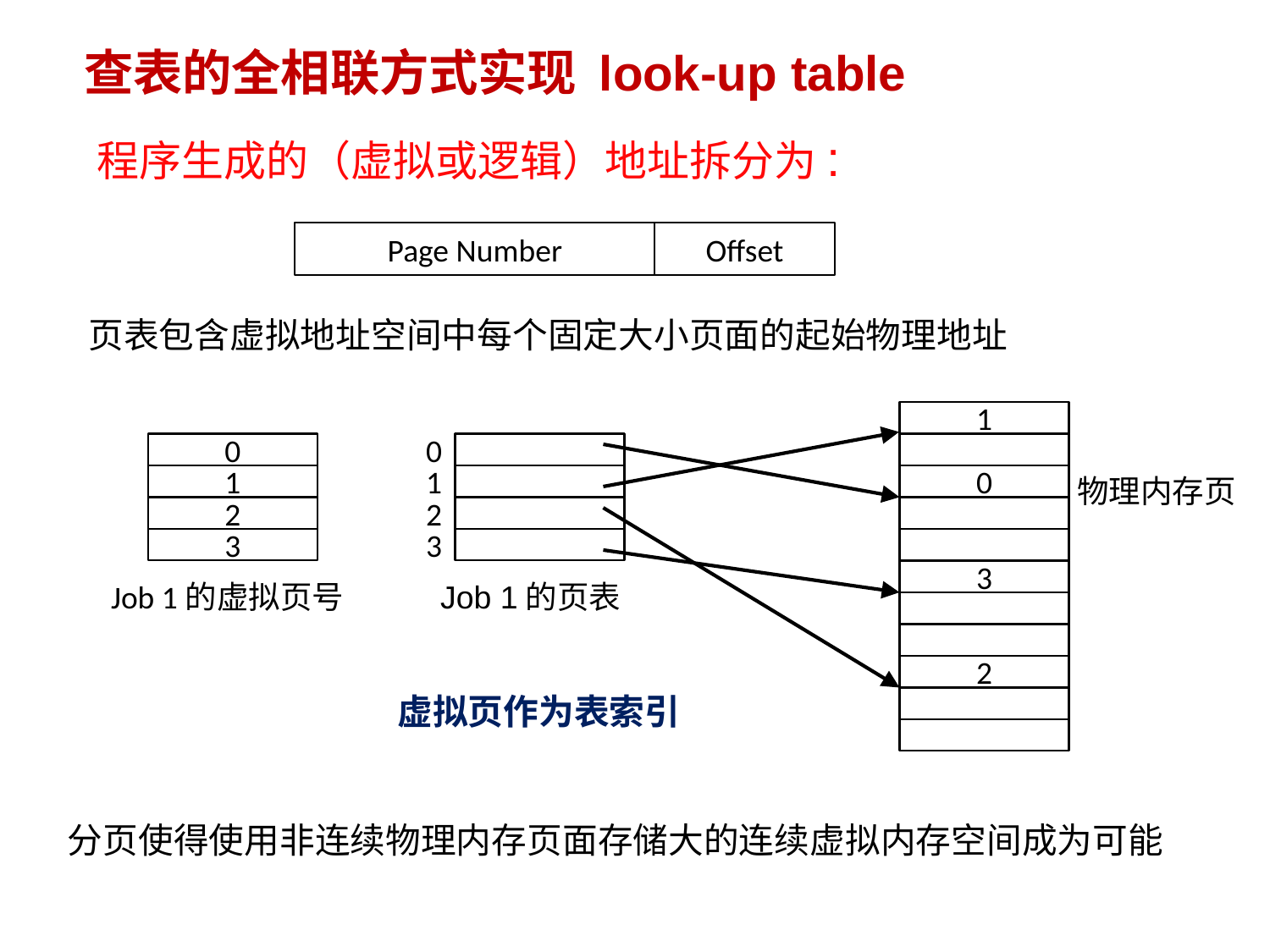

查表的全相联方式实现 look-up table
程序生成的（虚拟或逻辑）地址拆分为:

Page Number
Offset
页表包含虚拟地址空间中每个固定大小页面的起始物理地址
1

0
1
2
3
0
1
2
3

0
物理内存页

3
Job 1的页表
Job 1的虚拟页号

2
 虚拟页作为表索引

分页使得使用非连续物理内存页面存储大的连续虚拟内存空间成为可能